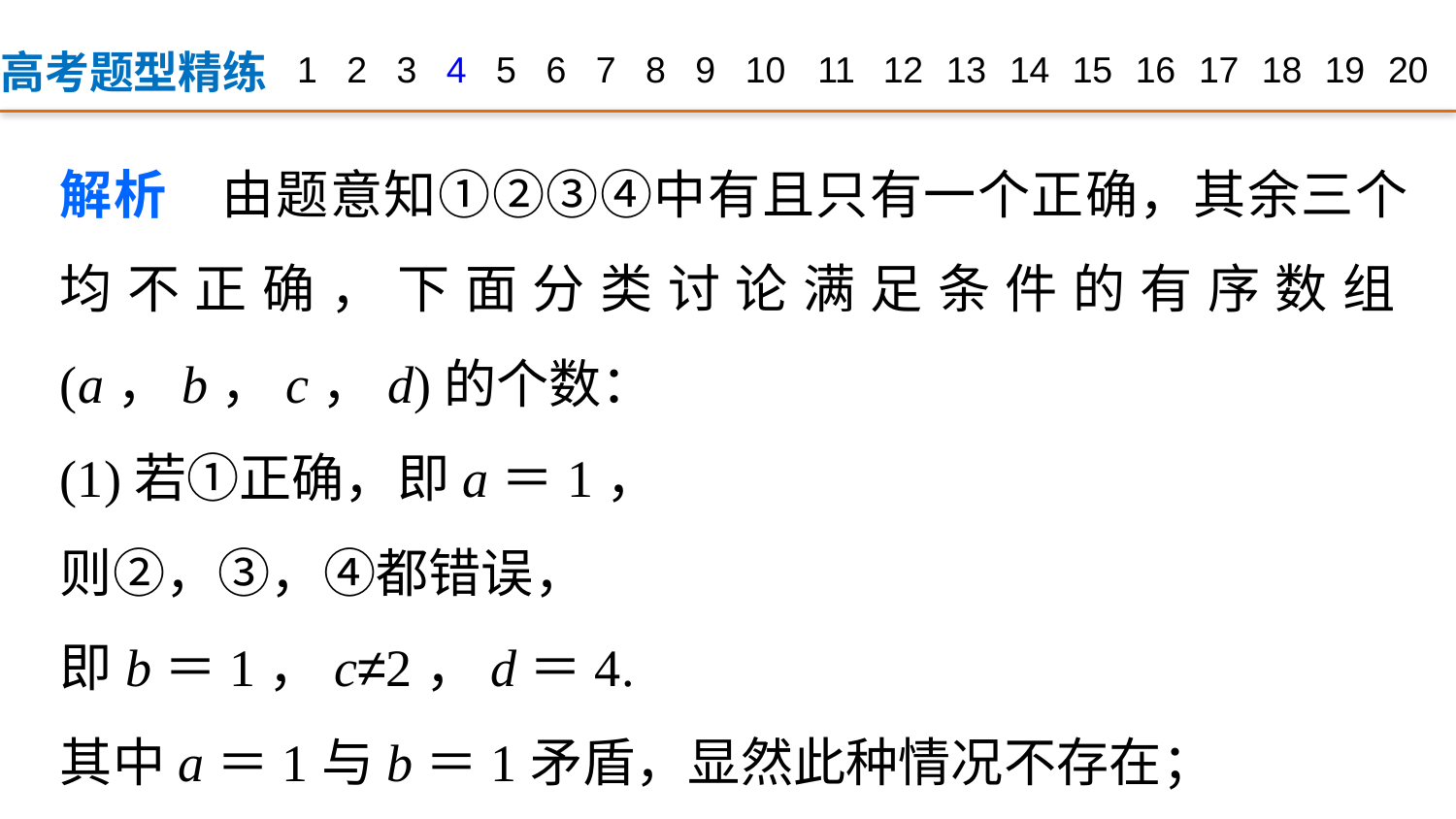

高考题型精练
1
2
3
4
5
6
7
8
9
12
13
14
15
16
17
18
19
20
10
11
解析　由题意知①②③④中有且只有一个正确，其余三个均不正确，下面分类讨论满足条件的有序数组(a，b，c，d)的个数：
(1)若①正确，即a＝1，
则②，③，④都错误，
即b＝1，c≠2，d＝4.
其中a＝1与b＝1矛盾，显然此种情况不存在；